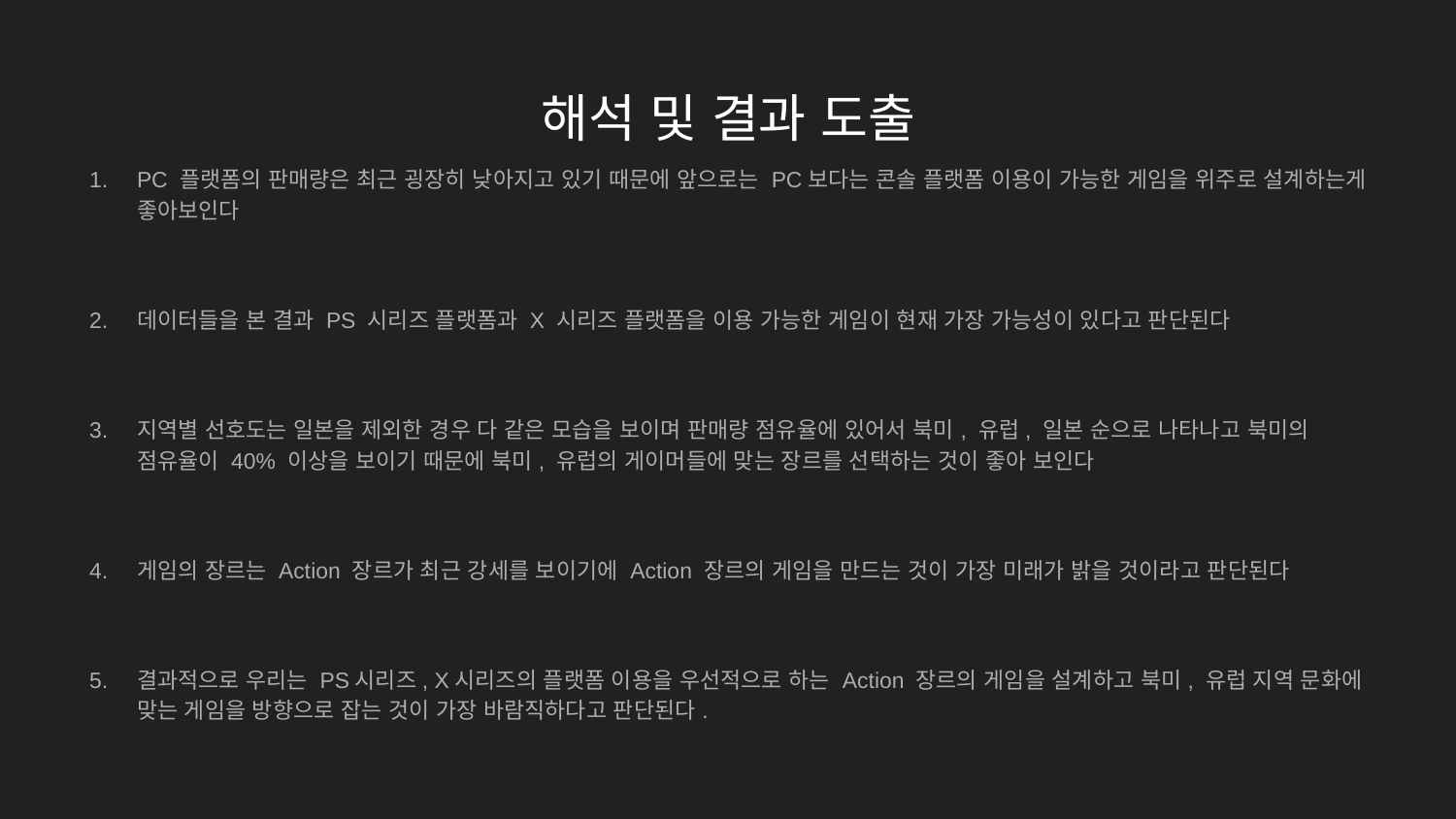

# 해석 및 결과 도출
PC 플랫폼의 판매량은 최근 굉장히 낮아지고 있기 때문에 앞으로는 PC보다는 콘솔 플랫폼 이용이 가능한 게임을 위주로 설계하는게 좋아보인다

데이터들을 본 결과 PS 시리즈 플랫폼과 X 시리즈 플랫폼을 이용 가능한 게임이 현재 가장 가능성이 있다고 판단된다

지역별 선호도는 일본을 제외한 경우 다 같은 모습을 보이며 판매량 점유율에 있어서 북미, 유럽, 일본 순으로 나타나고 북미의 점유율이 40% 이상을 보이기 때문에 북미, 유럽의 게이머들에 맞는 장르를 선택하는 것이 좋아 보인다

게임의 장르는 Action 장르가 최근 강세를 보이기에 Action 장르의 게임을 만드는 것이 가장 미래가 밝을 것이라고 판단된다

결과적으로 우리는 PS시리즈, X시리즈의 플랫폼 이용을 우선적으로 하는 Action 장르의 게임을 설계하고 북미, 유럽 지역 문화에 맞는 게임을 방향으로 잡는 것이 가장 바람직하다고 판단된다.